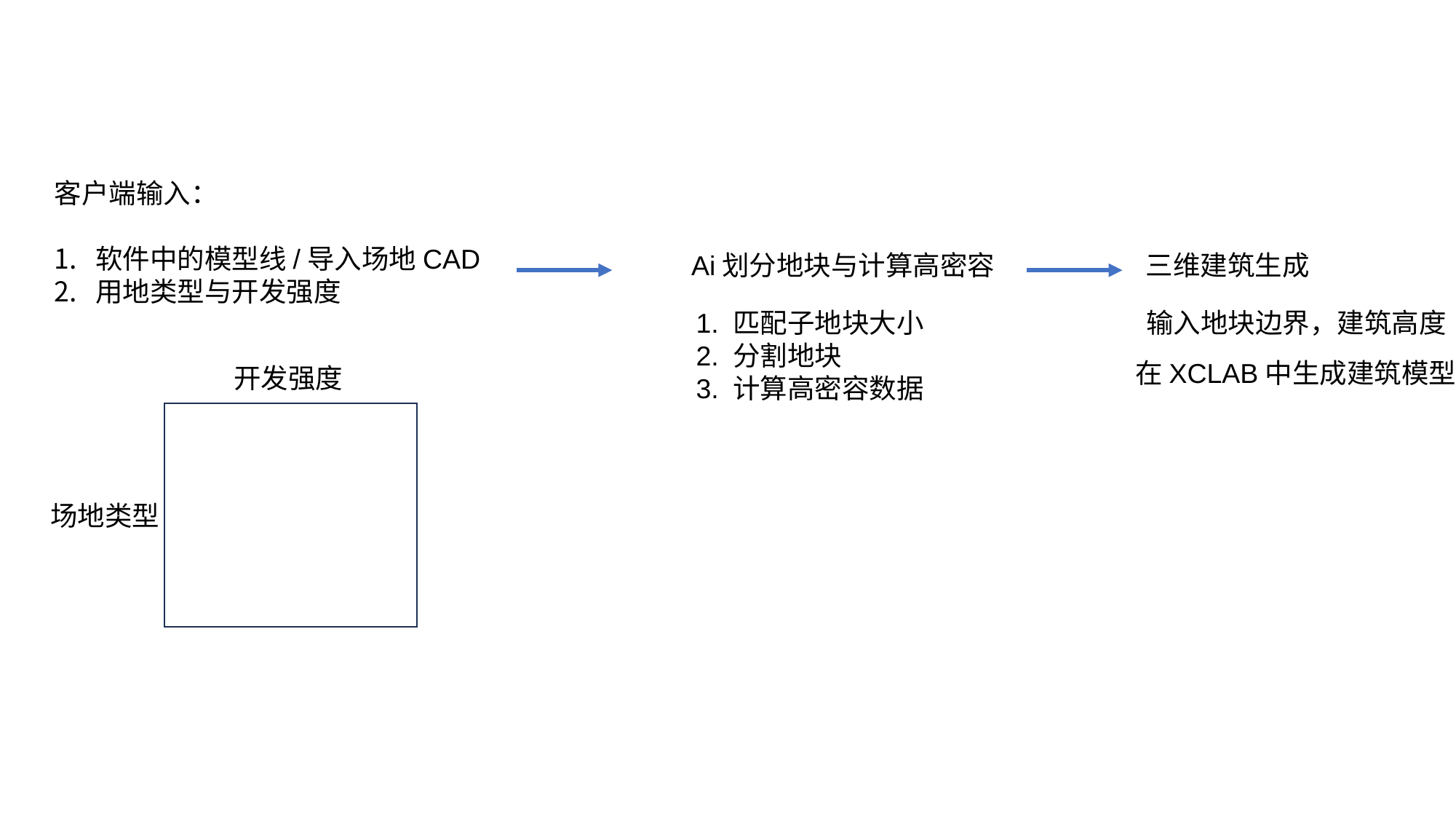

客户端输入：

软件中的模型线/导入场地CAD
用地类型与开发强度
Ai划分地块与计算高密容
三维建筑生成
1. 匹配子地块大小
2. 分割地块
3. 计算高密容数据
输入地块边界，建筑高度
在XCLAB中生成建筑模型
开发强度

场地类型